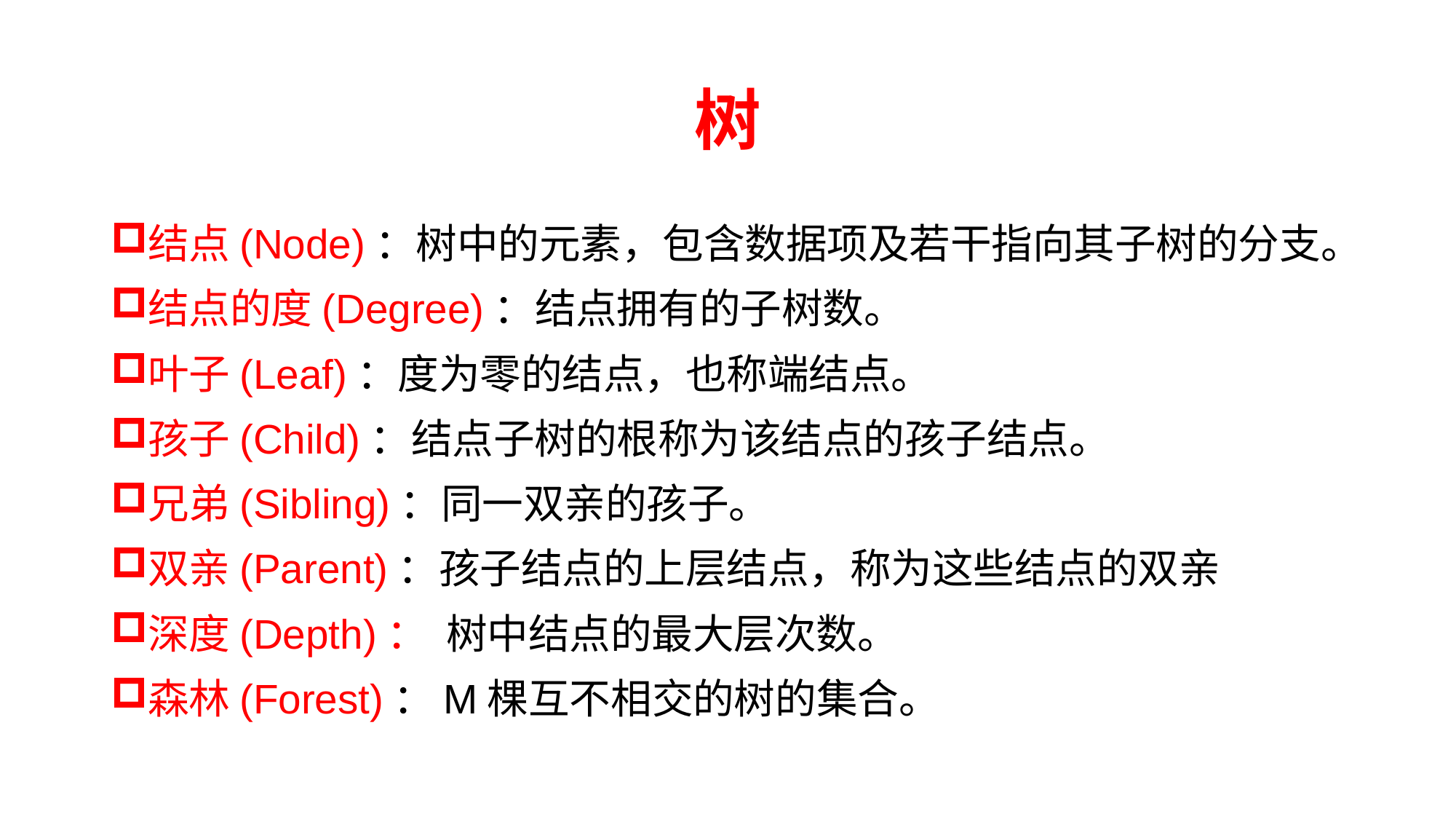

# 树
结点(Node)：树中的元素，包含数据项及若干指向其子树的分支。
结点的度(Degree)：结点拥有的子树数。
叶子(Leaf)：度为零的结点，也称端结点。
孩子(Child)：结点子树的根称为该结点的孩子结点。
兄弟(Sibling)：同一双亲的孩子。
双亲(Parent)：孩子结点的上层结点，称为这些结点的双亲
深度(Depth)：  树中结点的最大层次数。
森林(Forest)：M棵互不相交的树的集合。